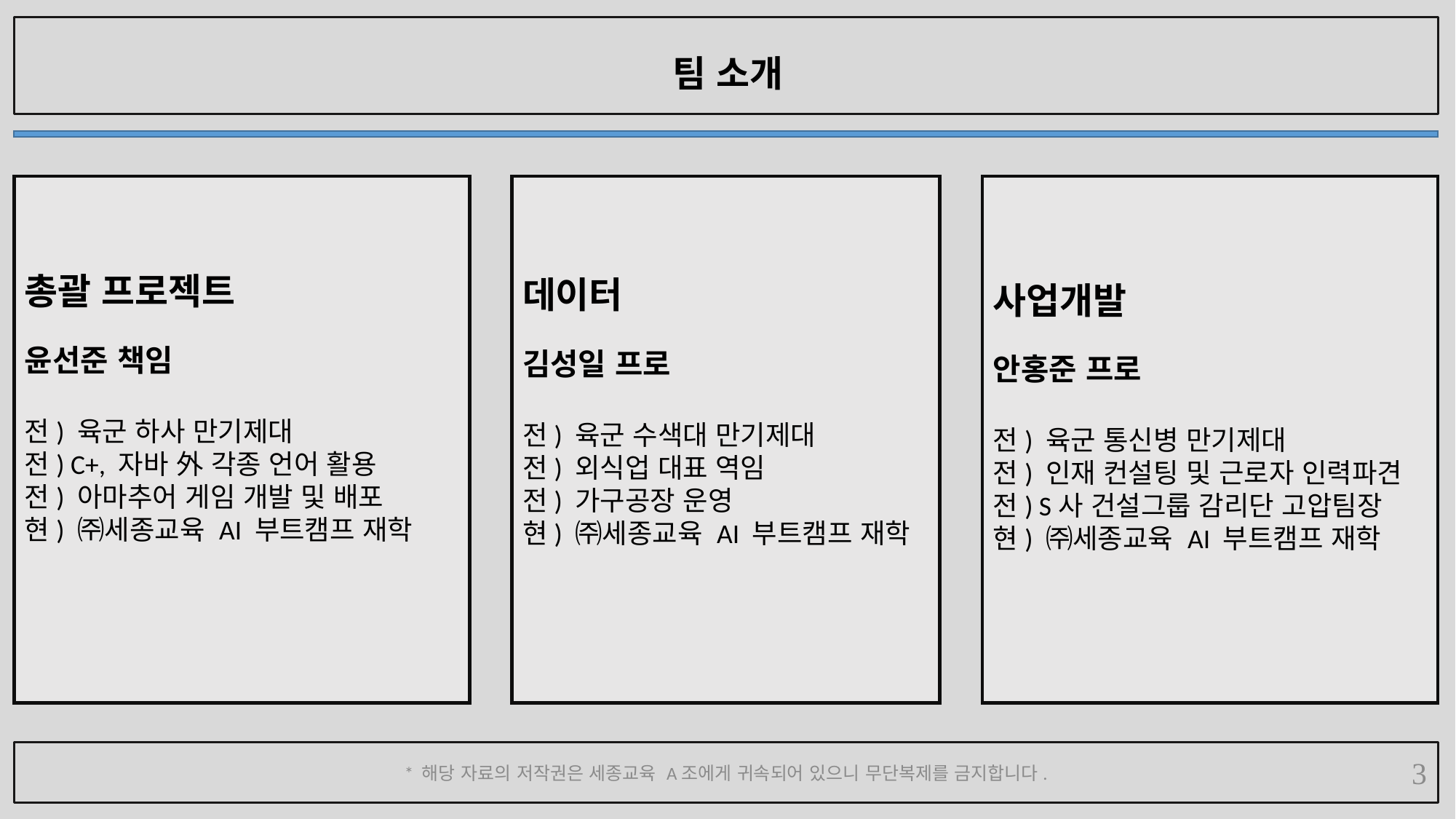

# 팀 소개

총괄 프로젝트

윤선준 책임

전) 육군 하사 만기제대
전) C+, 자바 外 각종 언어 활용
전) 아마추어 게임 개발 및 배포
현) ㈜세종교육 AI 부트캠프 재학

사업개발

안홍준 프로

전) 육군 통신병 만기제대
전) 인재 컨설팅 및 근로자 인력파견
전) S사 건설그룹 감리단 고압팀장
현) ㈜세종교육 AI 부트캠프 재학

데이터

김성일 프로

전) 육군 수색대 만기제대
전) 외식업 대표 역임
전) 가구공장 운영
현) ㈜세종교육 AI 부트캠프 재학

* 해당 자료의 저작권은 세종교육 A조에게 귀속되어 있으니 무단복제를 금지합니다.
3